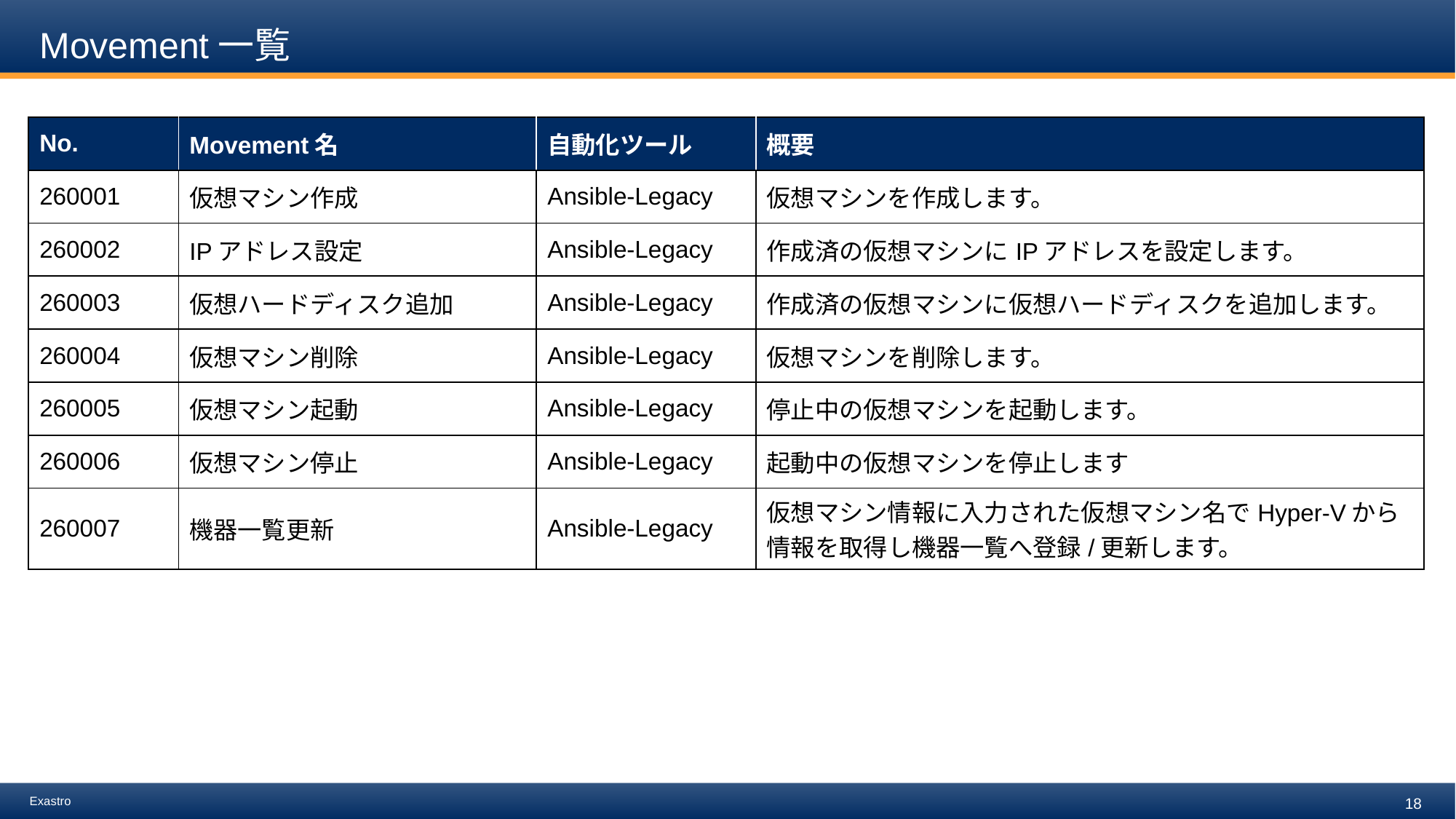

# Movement一覧
| No. | Movement名 | 自動化ツール | 概要 |
| --- | --- | --- | --- |
| 260001 | 仮想マシン作成 | Ansible-Legacy | 仮想マシンを作成します。 |
| 260002 | IPアドレス設定 | Ansible-Legacy | 作成済の仮想マシンにIPアドレスを設定します。 |
| 260003 | 仮想ハードディスク追加 | Ansible-Legacy | 作成済の仮想マシンに仮想ハードディスクを追加します。 |
| 260004 | 仮想マシン削除 | Ansible-Legacy | 仮想マシンを削除します。 |
| 260005 | 仮想マシン起動 | Ansible-Legacy | 停止中の仮想マシンを起動します。 |
| 260006 | 仮想マシン停止 | Ansible-Legacy | 起動中の仮想マシンを停止します |
| 260007 | 機器一覧更新 | Ansible-Legacy | 仮想マシン情報に入力された仮想マシン名でHyper-Vから情報を取得し機器一覧へ登録/更新します。 |